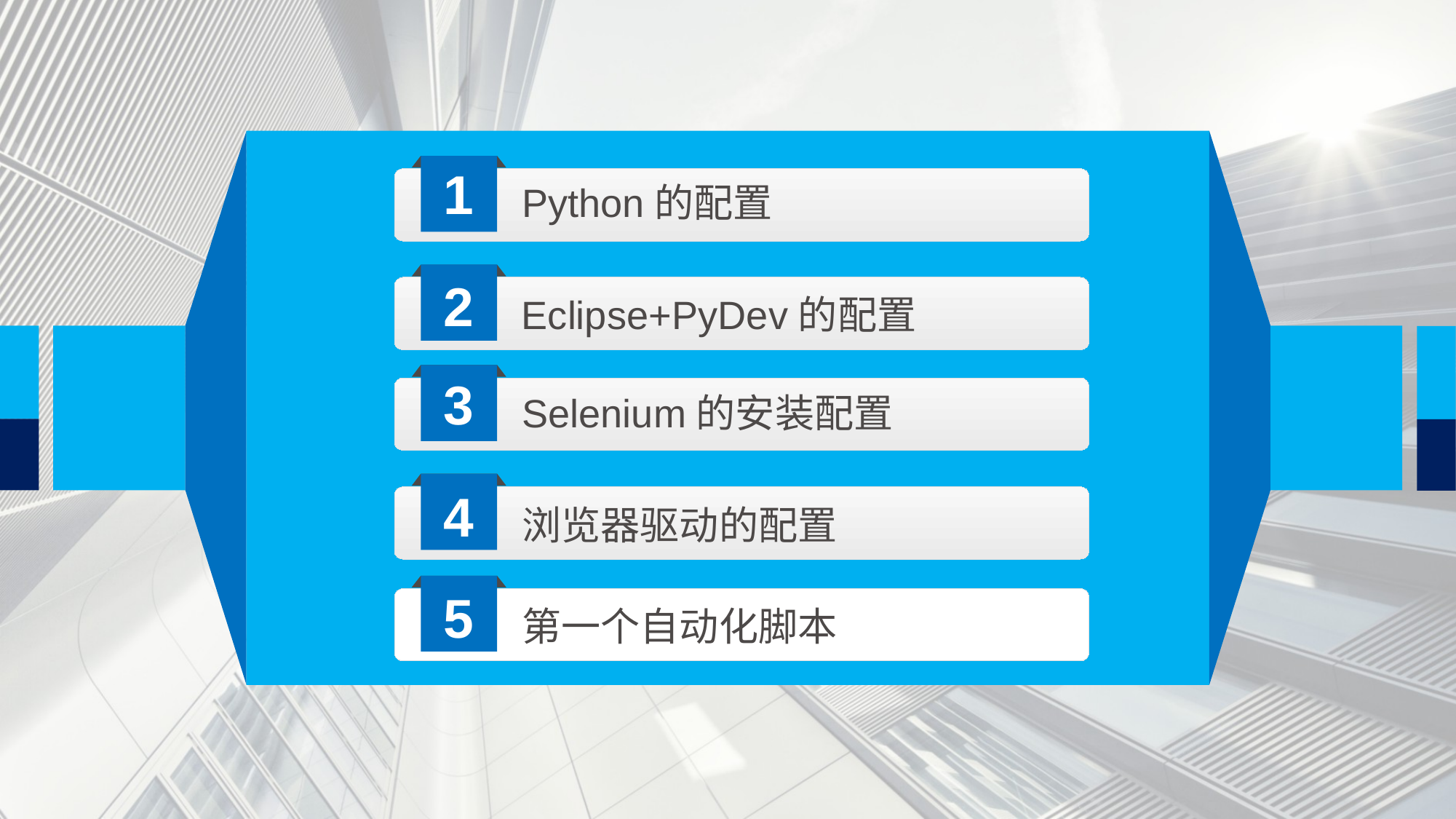

1

Python的配置

2

Eclipse+PyDev的配置

3

Selenium的安装配置

4

浏览器驱动的配置

5

第一个自动化脚本